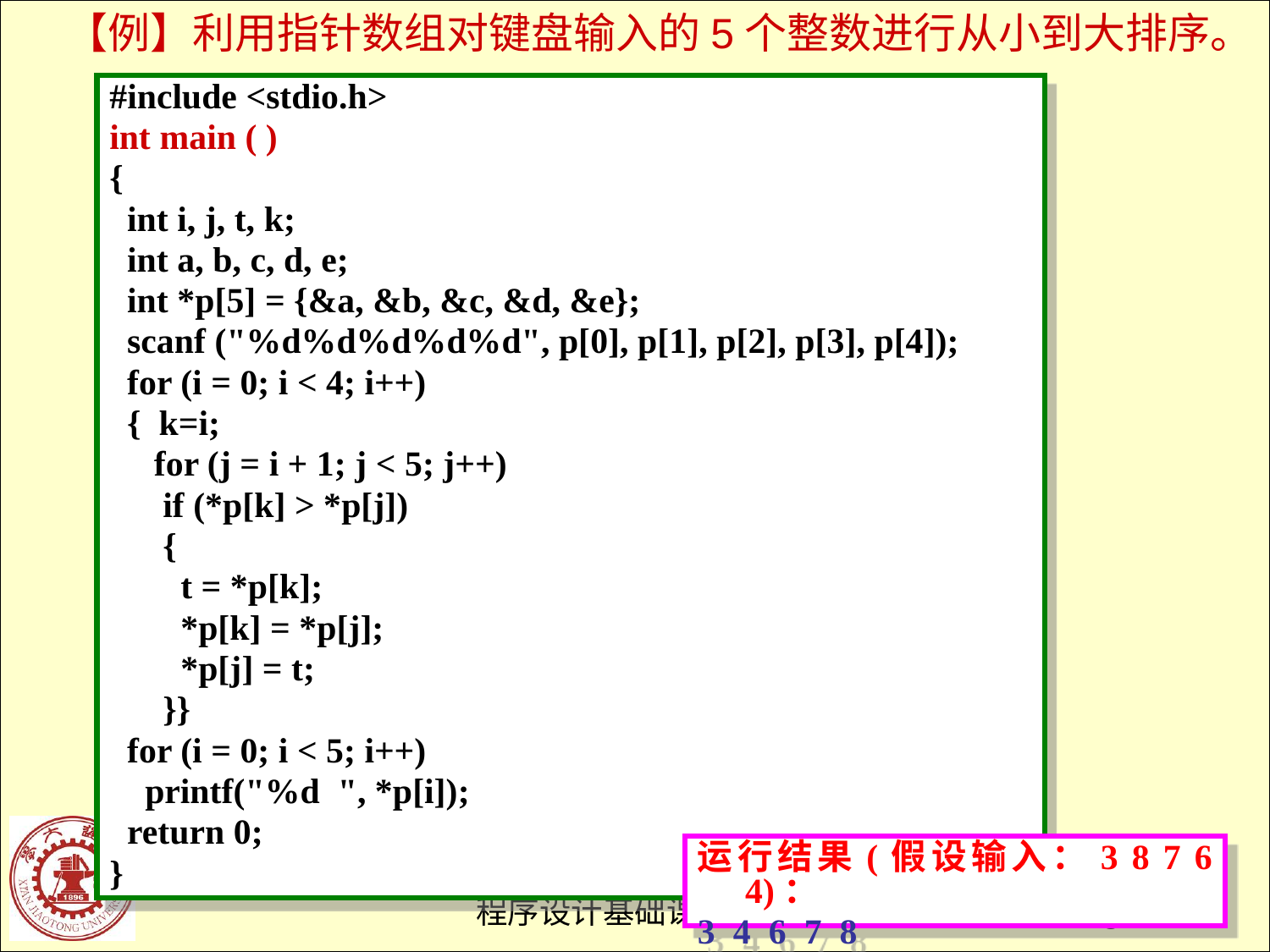

【例】利用指针数组对键盘输入的5个整数进行从小到大排序。
#include <stdio.h>
int main ( )
{
  int i, j, t, k;
  int a, b, c, d, e;
  int *p[5] = {&a, &b, &c, &d, &e};
  scanf ("%d%d%d%d%d", p[0], p[1], p[2], p[3], p[4]);
  for (i = 0; i < 4; i++)
  {  k=i;
     for (j = i + 1; j < 5; j++)
      if (*p[k] > *p[j])
      {
        t = *p[k];
        *p[k] = *p[j];
        *p[j] = t;
      }}
  for (i = 0; i < 5; i++)
    printf("%d  ", *p[i]);
  return 0;
}
运行结果(假设输入：3 8 7 6 4)：
3  4  6  7  8